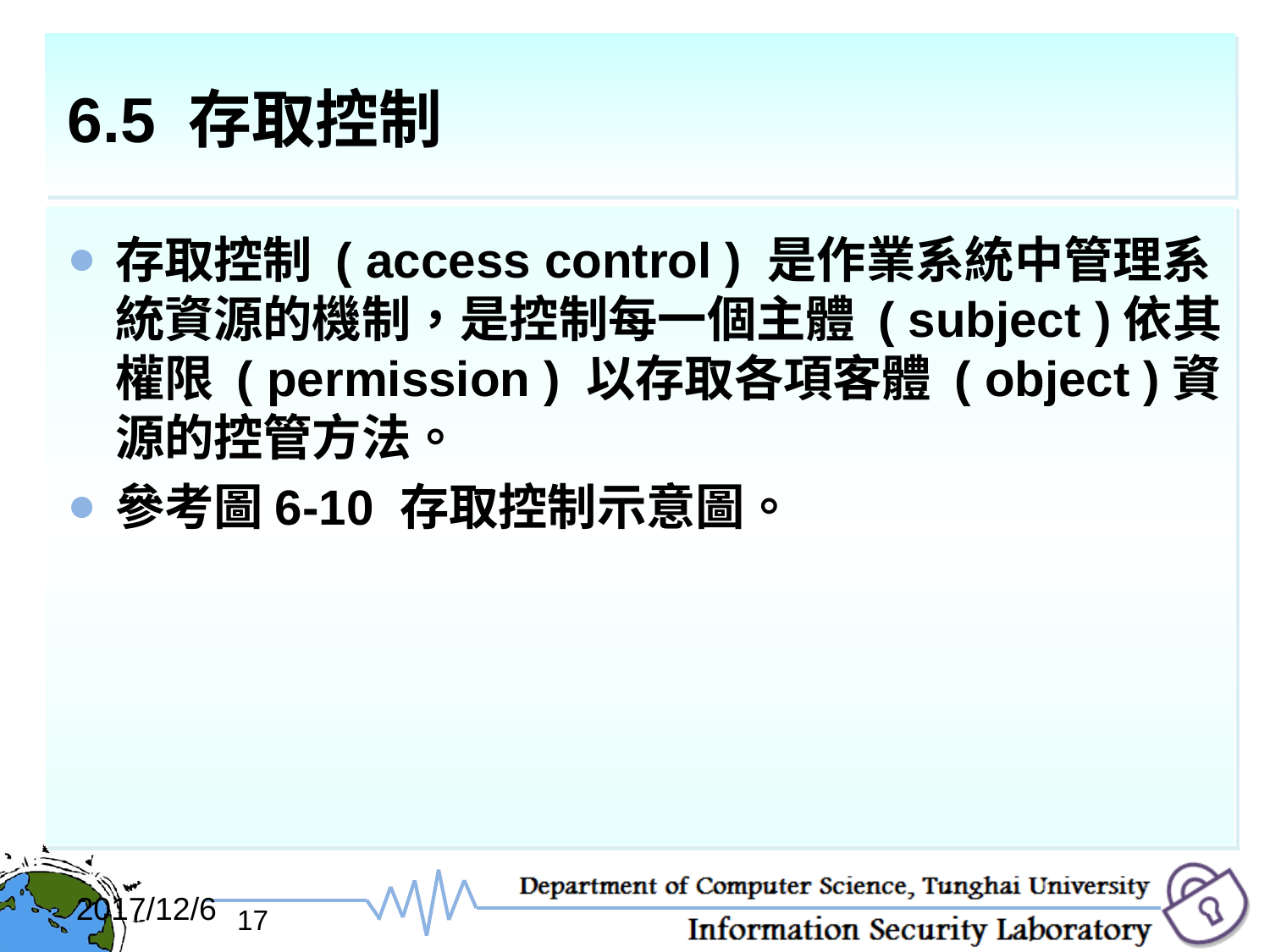

# 6.5 存取控制
存取控制 ( access control ) 是作業系統中管理系統資源的機制，是控制每一個主體 ( subject )依其權限 ( permission ) 以存取各項客體 ( object )資源的控管方法。
參考圖6-10 存取控制示意圖。
2017/12/6
17